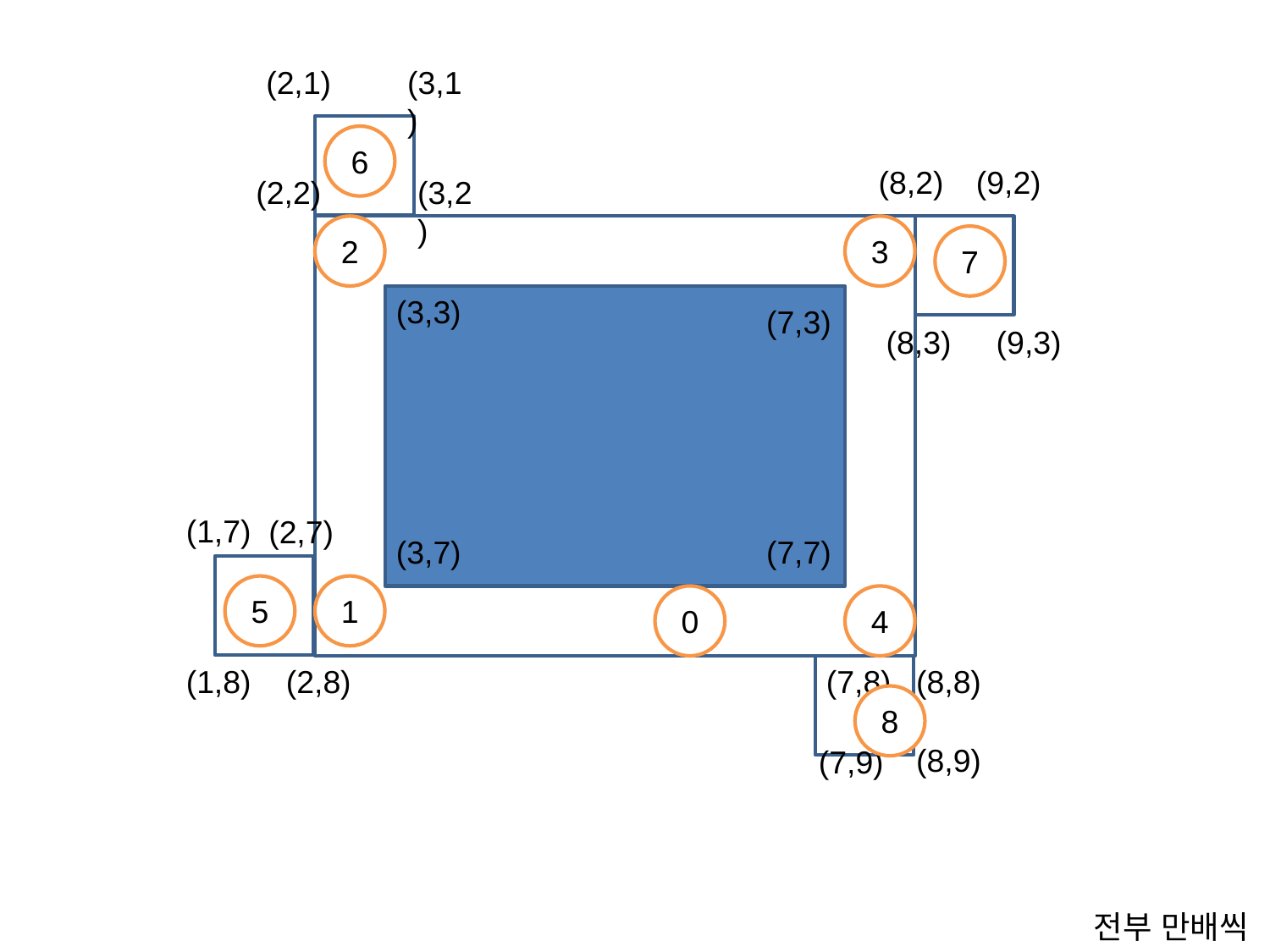

(2,1)
(3,1)

(9,2)
(3,2)

(1,8)
(7,8)
(8,2)
(2,2)
(3,3)
(7,3)
(8,3)
(9,3)
(1,7)
(2,7)
(3,7)
(7,7)
(2,8)
(8,8)
(8,9)
(7,9)
전부 만배씩
6
2
3
7
5
1
0
4
8